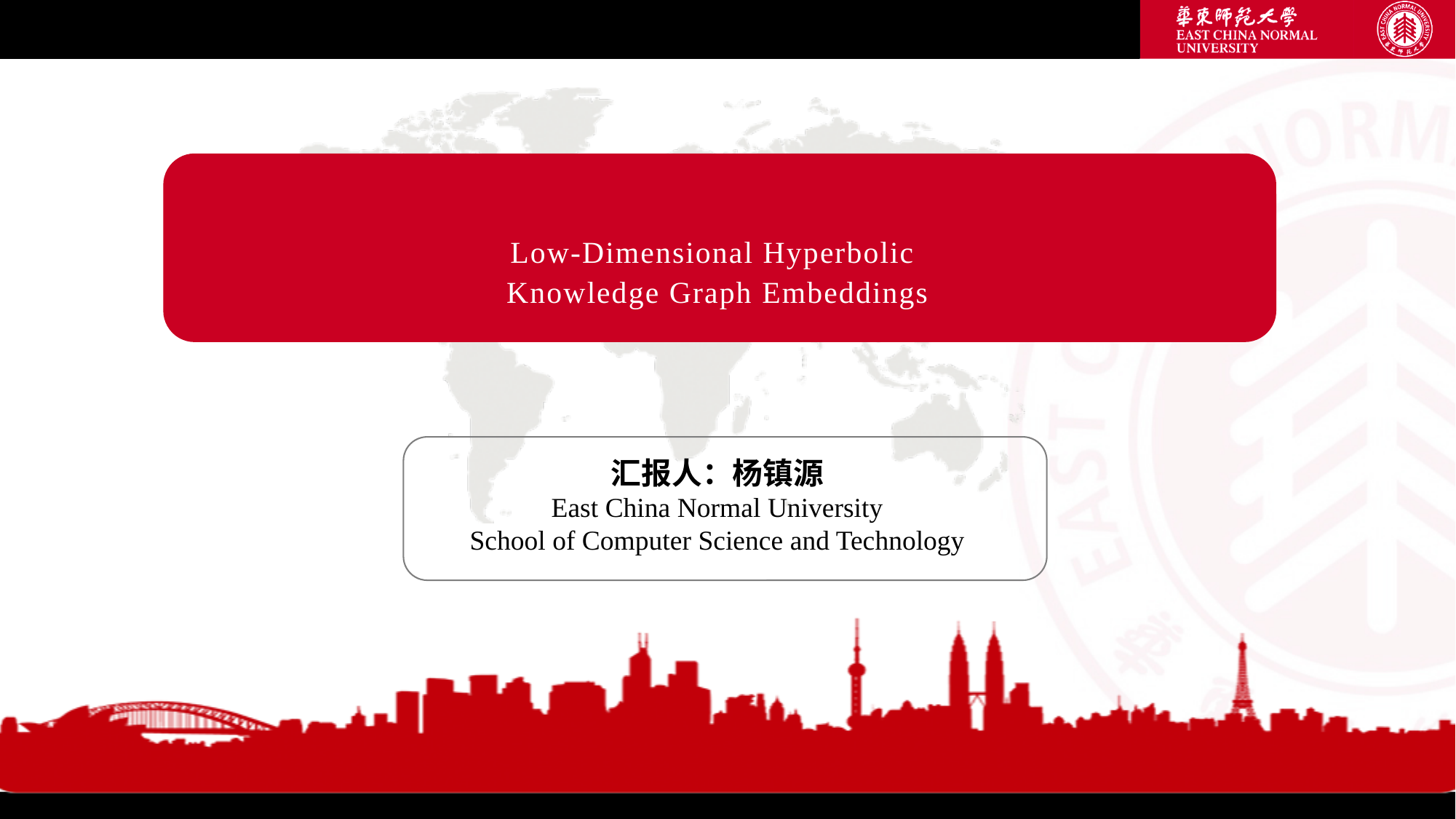

# Low-Dimensional Hyperbolic Knowledge Graph Embeddings

汇报人：杨镇源
East China Normal University
School of Computer Science and Technology

1 / 27